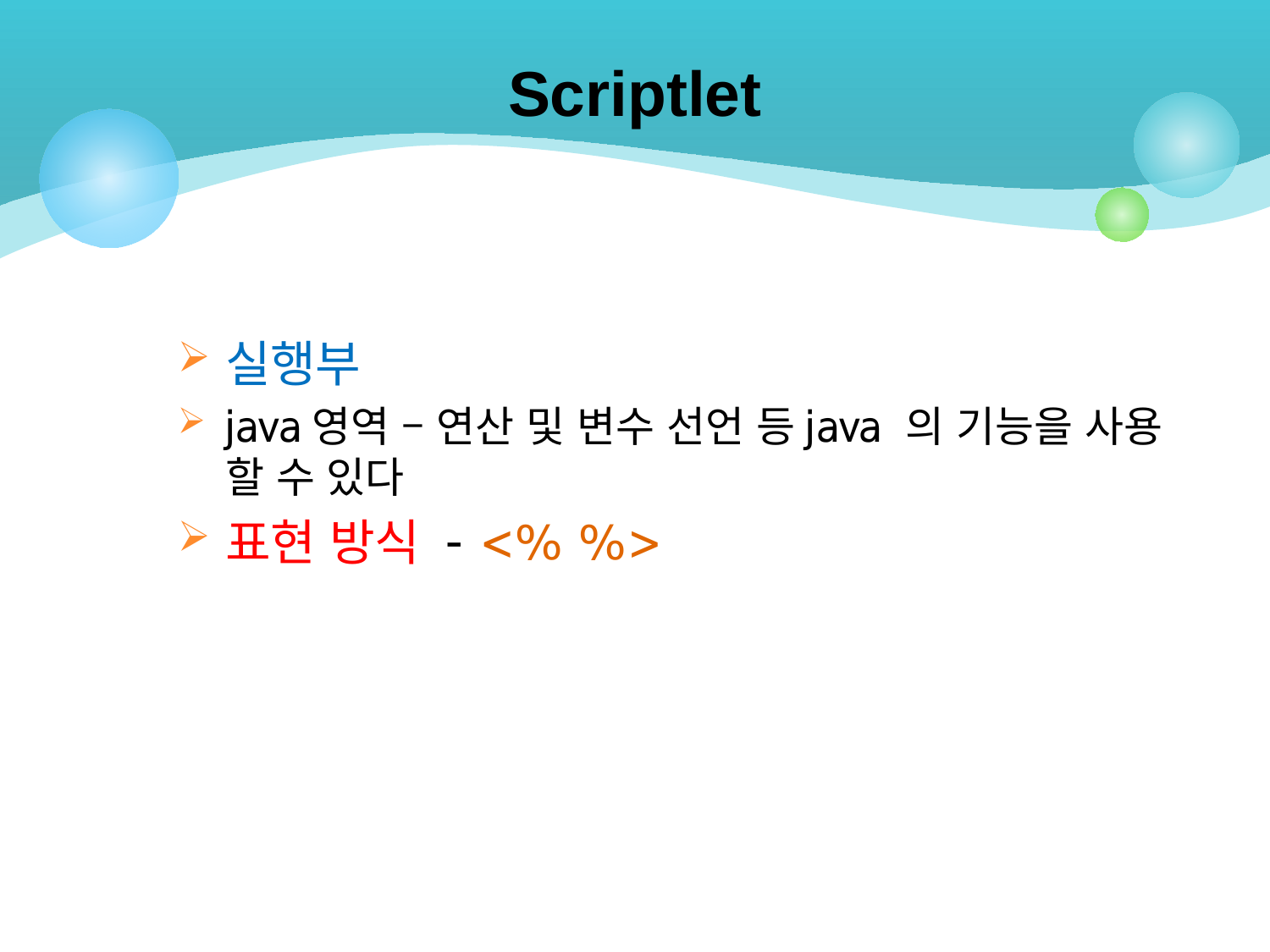

# Scriptlet
실행부
java영역 – 연산 및 변수 선언 등java 의 기능을 사용 할 수 있다
표현 방식 - <% %>